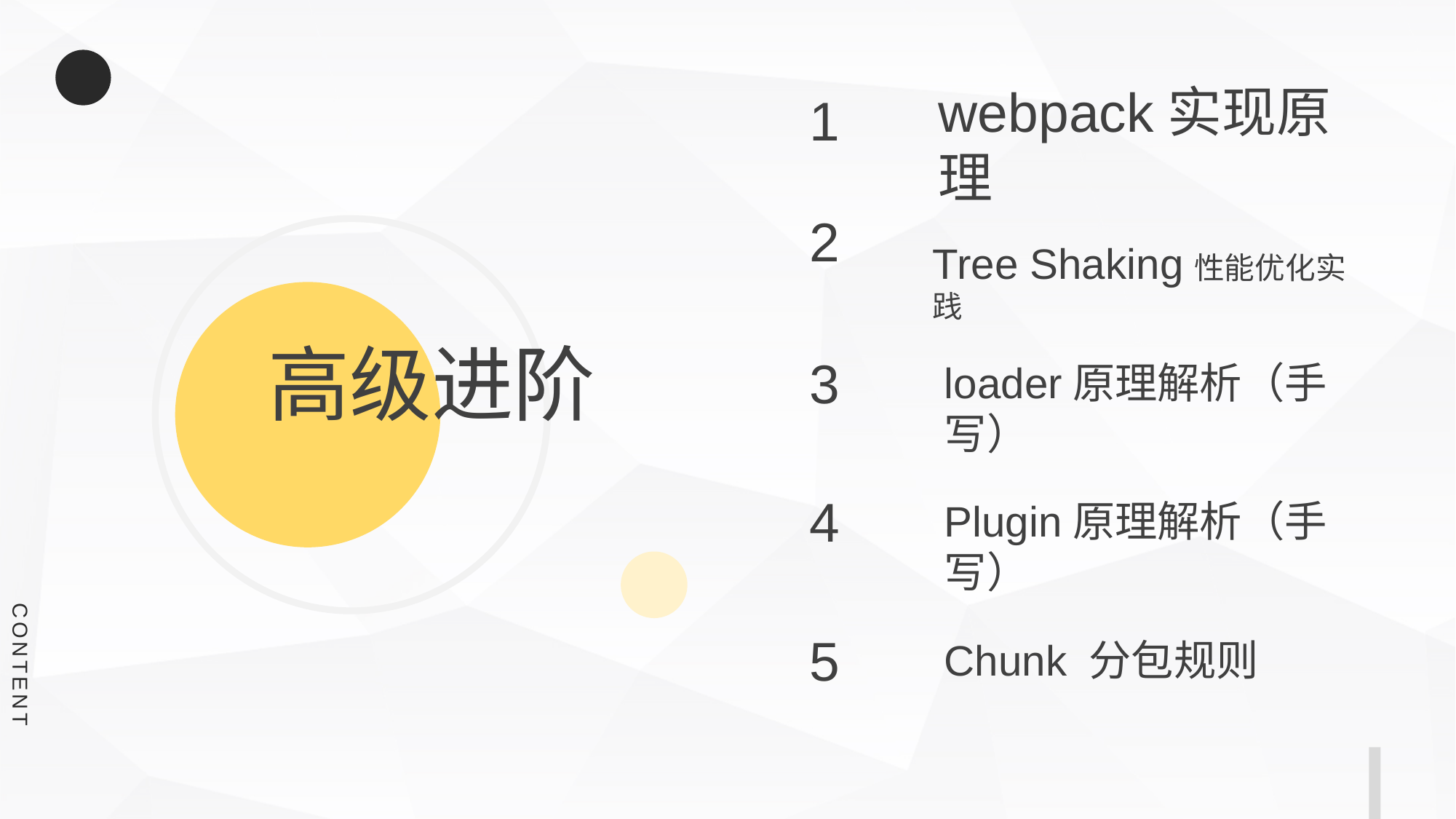

webpack实现原理
1
2
Tree Shaking性能优化实践

高级进阶
3
loader原理解析（手写）
4
Plugin原理解析（手写）

CONTENT
5
Chunk 分包规则